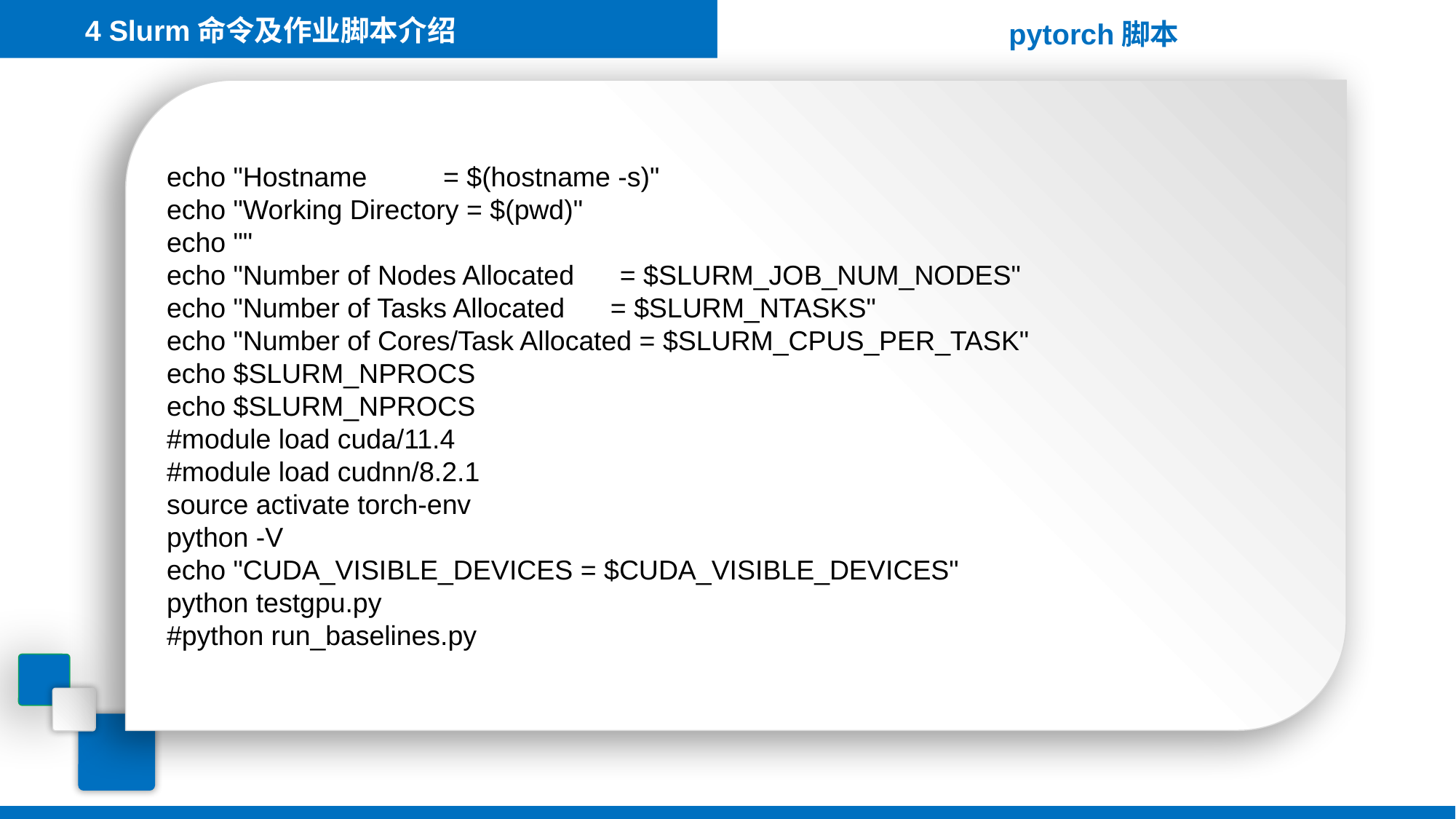

4 Slurm命令及作业脚本介绍

pytorch脚本
echo "Hostname          = $(hostname -s)"
echo "Working Directory = $(pwd)"
echo ""
echo "Number of Nodes Allocated      = $SLURM_JOB_NUM_NODES"
echo "Number of Tasks Allocated      = $SLURM_NTASKS"
echo "Number of Cores/Task Allocated = $SLURM_CPUS_PER_TASK"
echo $SLURM_NPROCS
echo $SLURM_NPROCS
#module load cuda/11.4
#module load cudnn/8.2.1
source activate torch-env
python -V
echo "CUDA_VISIBLE_DEVICES = $CUDA_VISIBLE_DEVICES"
python testgpu.py
#python run_baselines.py